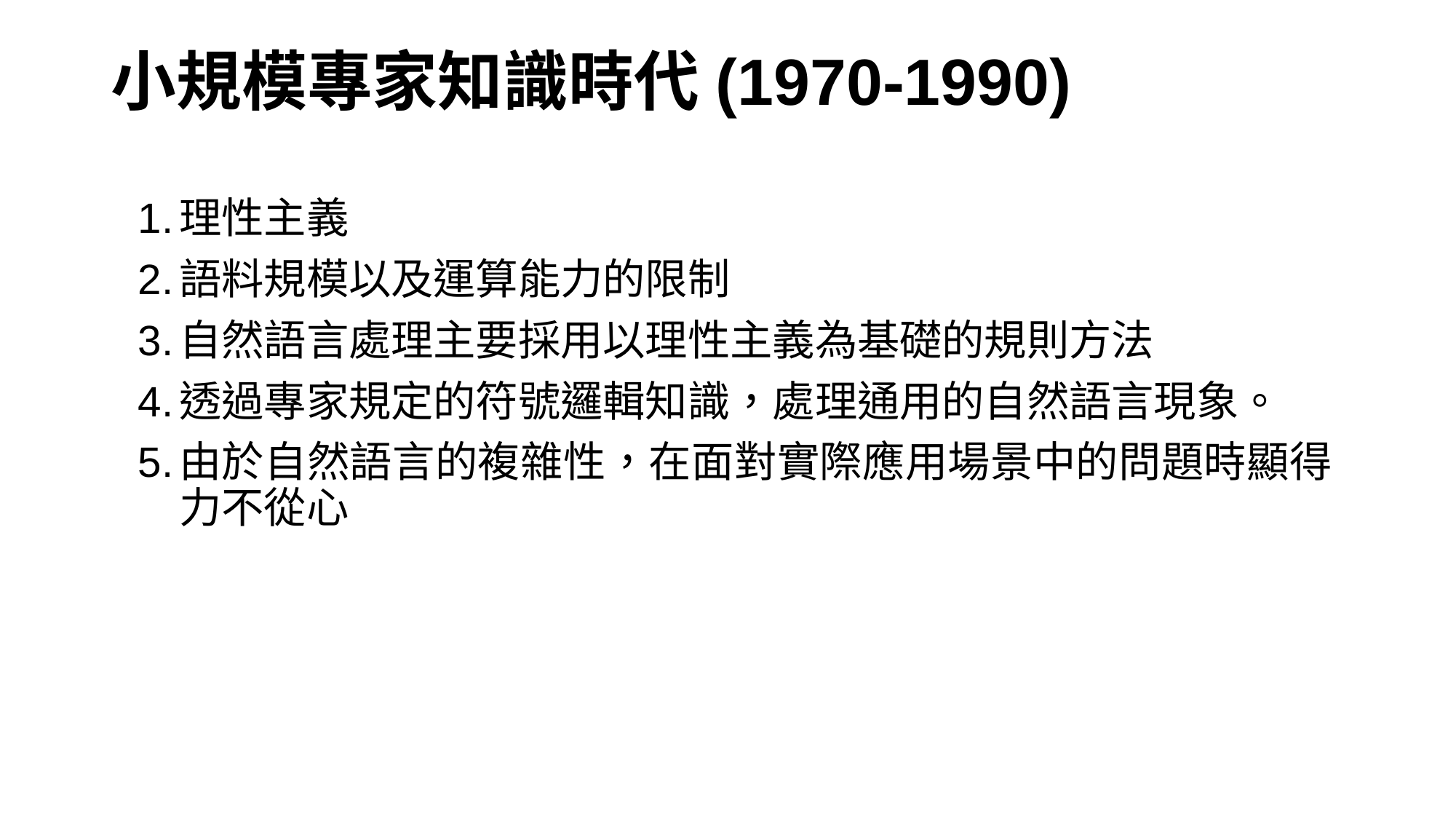

# 小規模專家知識時代(1970-1990)
理性主義
語料規模以及運算能力的限制
自然語言處理主要採用以理性主義為基礎的規則方法
透過專家規定的符號邏輯知識，處理通用的自然語言現象。
由於自然語言的複雜性，在面對實際應用場景中的問題時顯得力不從心